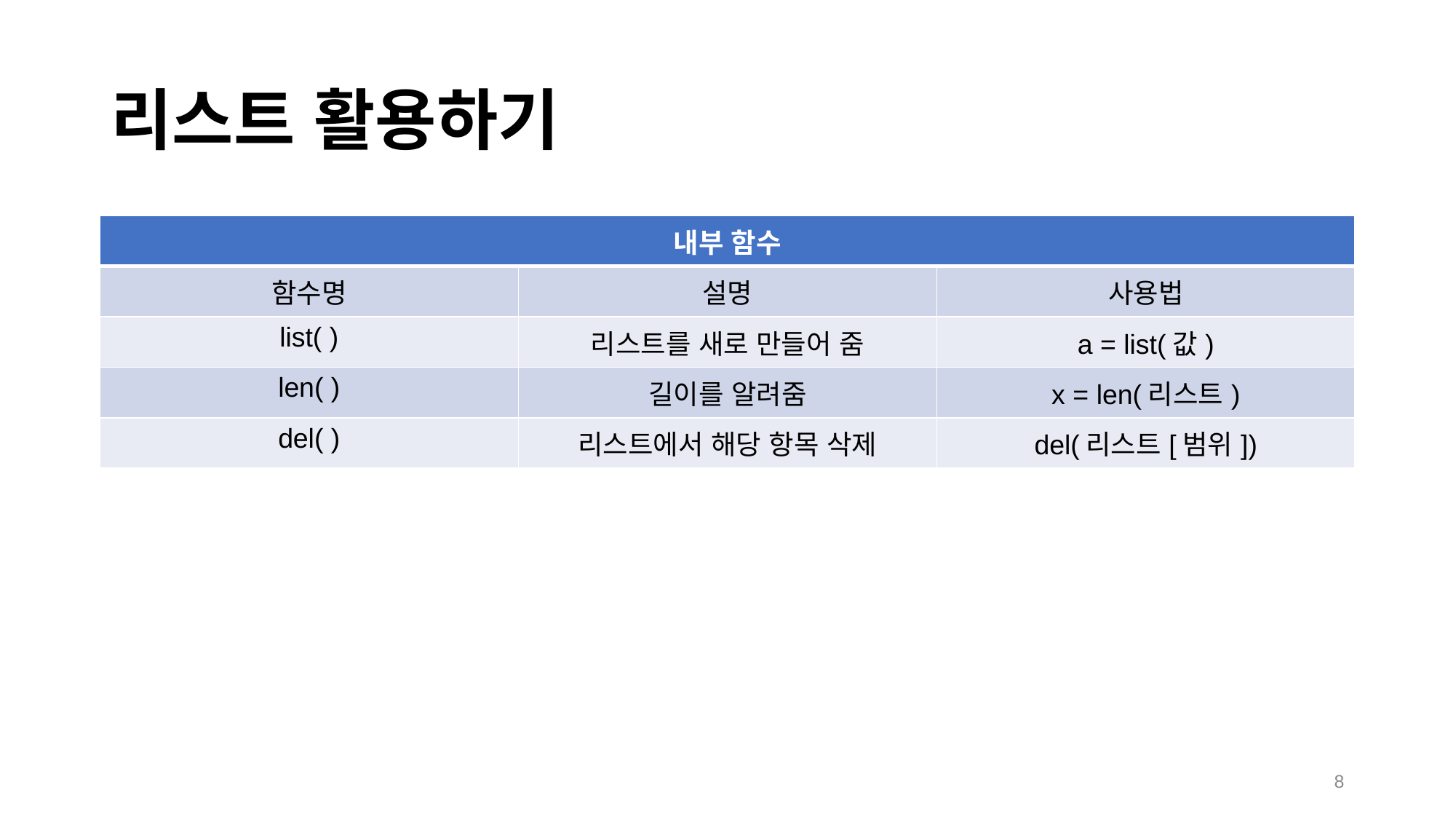

# 리스트 활용하기
| 내부 함수 |  |  |
| --- | --- | --- |
| 함수명 | 설명 | 사용법 |
| list( ) | 리스트를 새로 만들어 줌 | a = list(값) |
| len( ) | 길이를 알려줌 | x = len(리스트) |
| del( ) | 리스트에서 해당 항목 삭제 | del(리스트[범위]) |

8